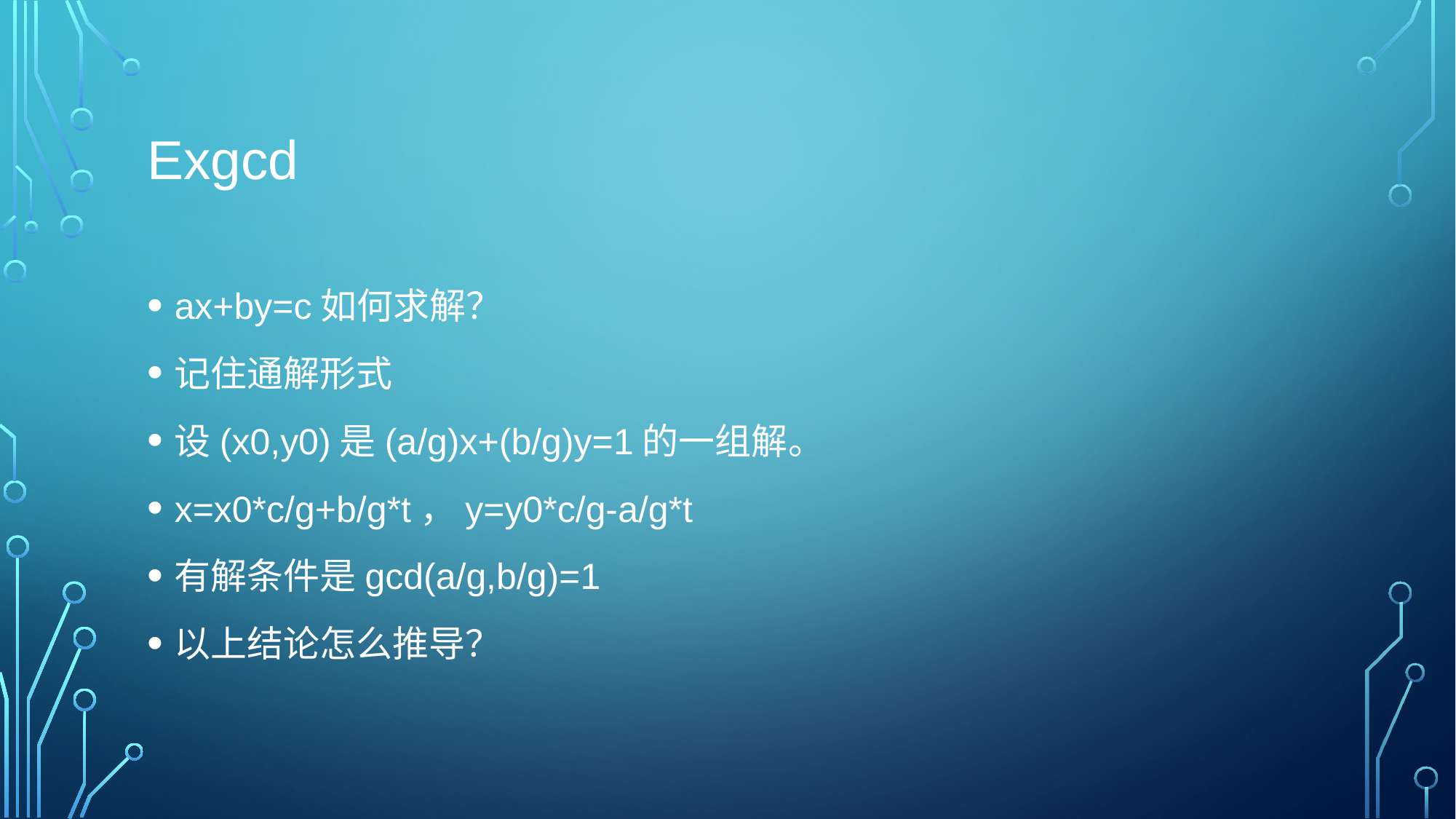

# Exgcd
ax+by=c如何求解？
记住通解形式
设(x0,y0)是(a/g)x+(b/g)y=1的一组解。
x=x0*c/g+b/g*t，y=y0*c/g-a/g*t
有解条件是gcd(a/g,b/g)=1
以上结论怎么推导？